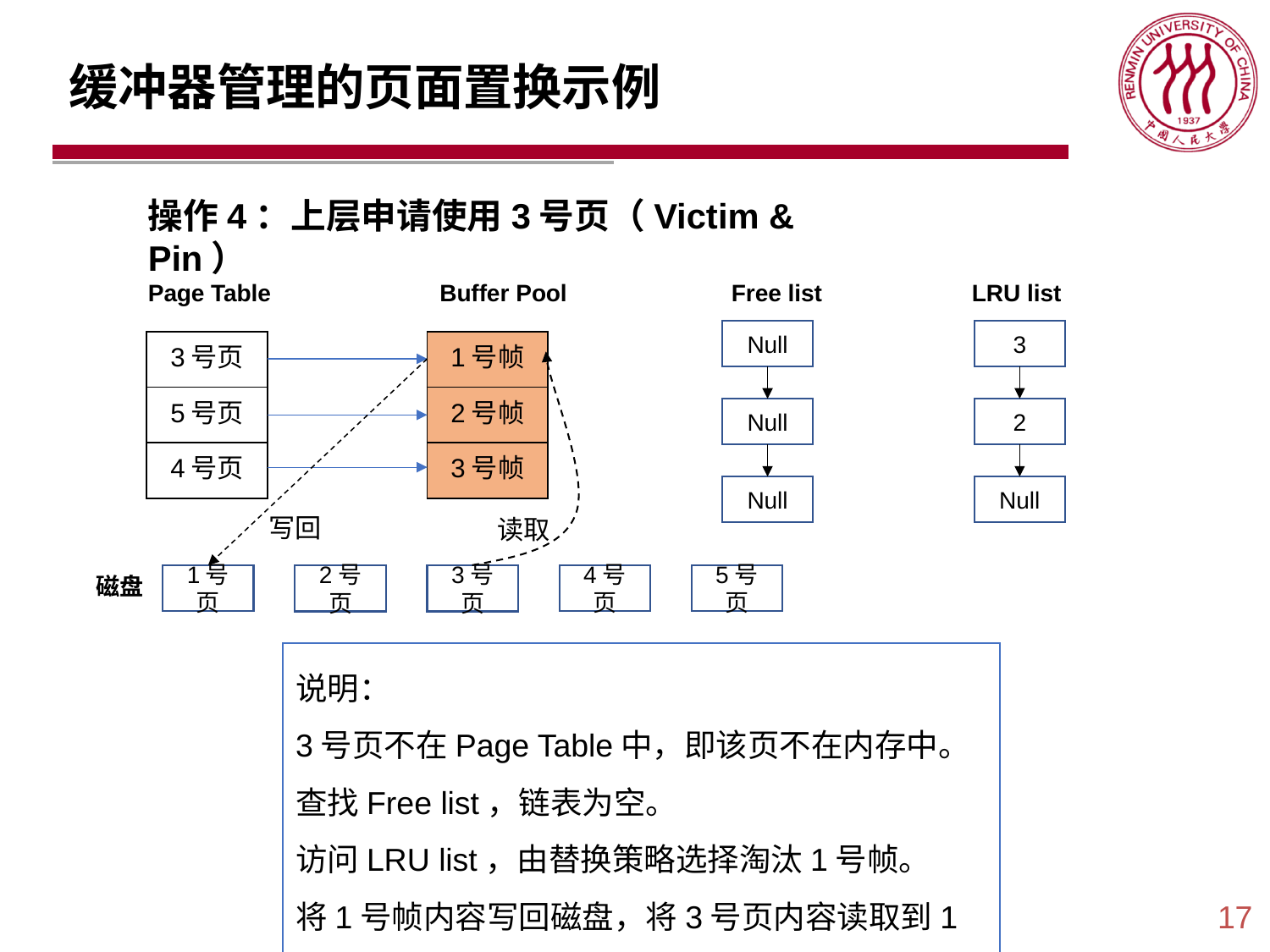

# 缓冲器管理的页面置换示例
操作4：上层申请使用3号页（Victim & Pin）
LRU list
Page Table
Buffer Pool
Free list
Null
3
| 3号页 |
| --- |
| 5号页 |
| 4号页 |
| 1号帧 |
| --- |
| 2号帧 |
| 3号帧 |

Null
2
Null
Null
写回
读取
磁盘
5号页
4号页
1号页
3号页
2号页
说明：
3号页不在Page Table中，即该页不在内存中。
查找Free list，链表为空。
访问LRU list，由替换策略选择淘汰1号帧。
将1号帧内容写回磁盘，将3号页内容读取到1号帧。